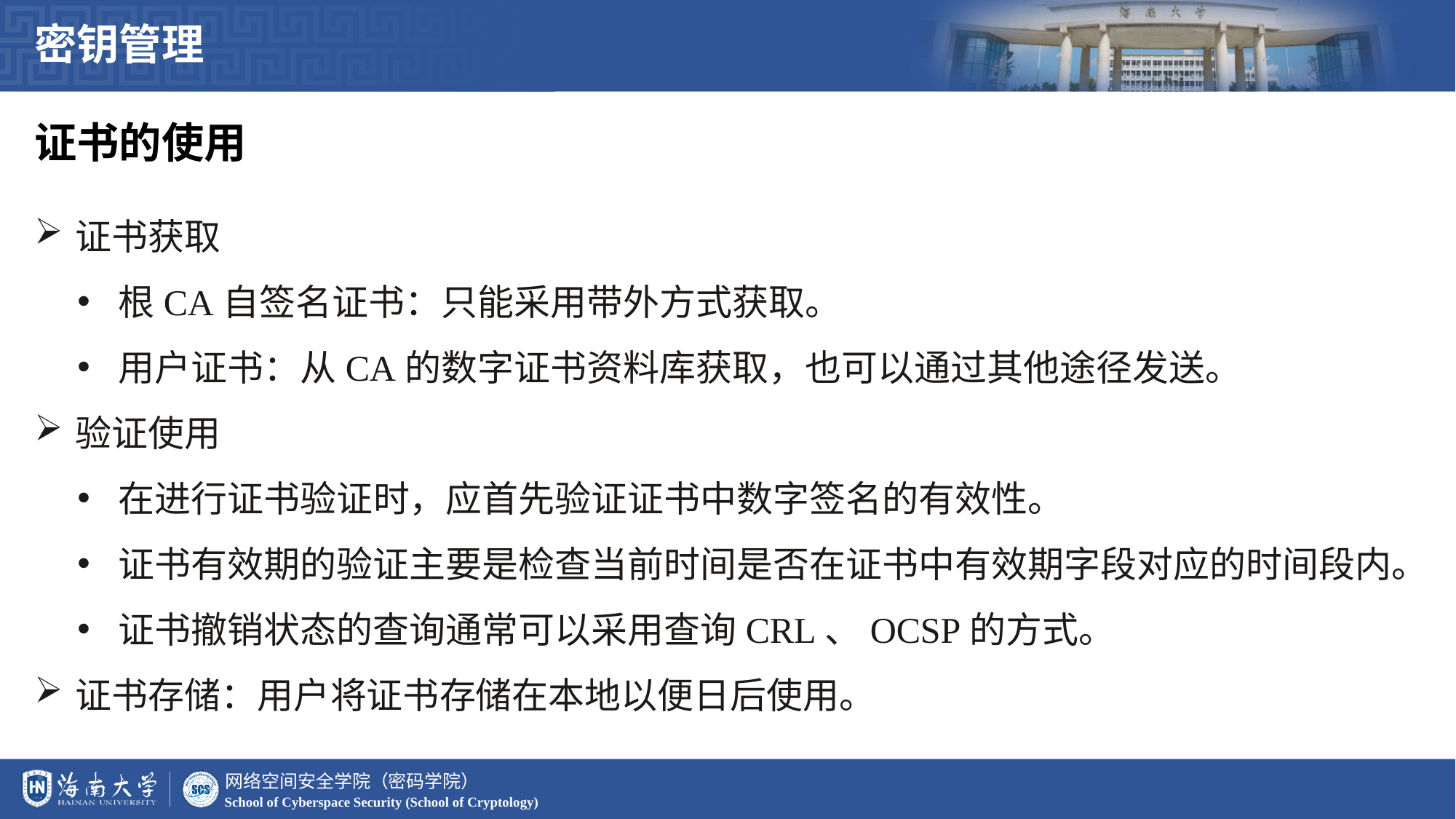

密钥管理
证书的使用
证书获取
根CA自签名证书：只能采用带外方式获取。
用户证书：从CA的数字证书资料库获取，也可以通过其他途径发送。
验证使用
在进行证书验证时，应首先验证证书中数字签名的有效性。
证书有效期的验证主要是检查当前时间是否在证书中有效期字段对应的时间段内。
证书撤销状态的查询通常可以采用查询CRL、OCSP的方式。
证书存储：用户将证书存储在本地以便日后使用。
71